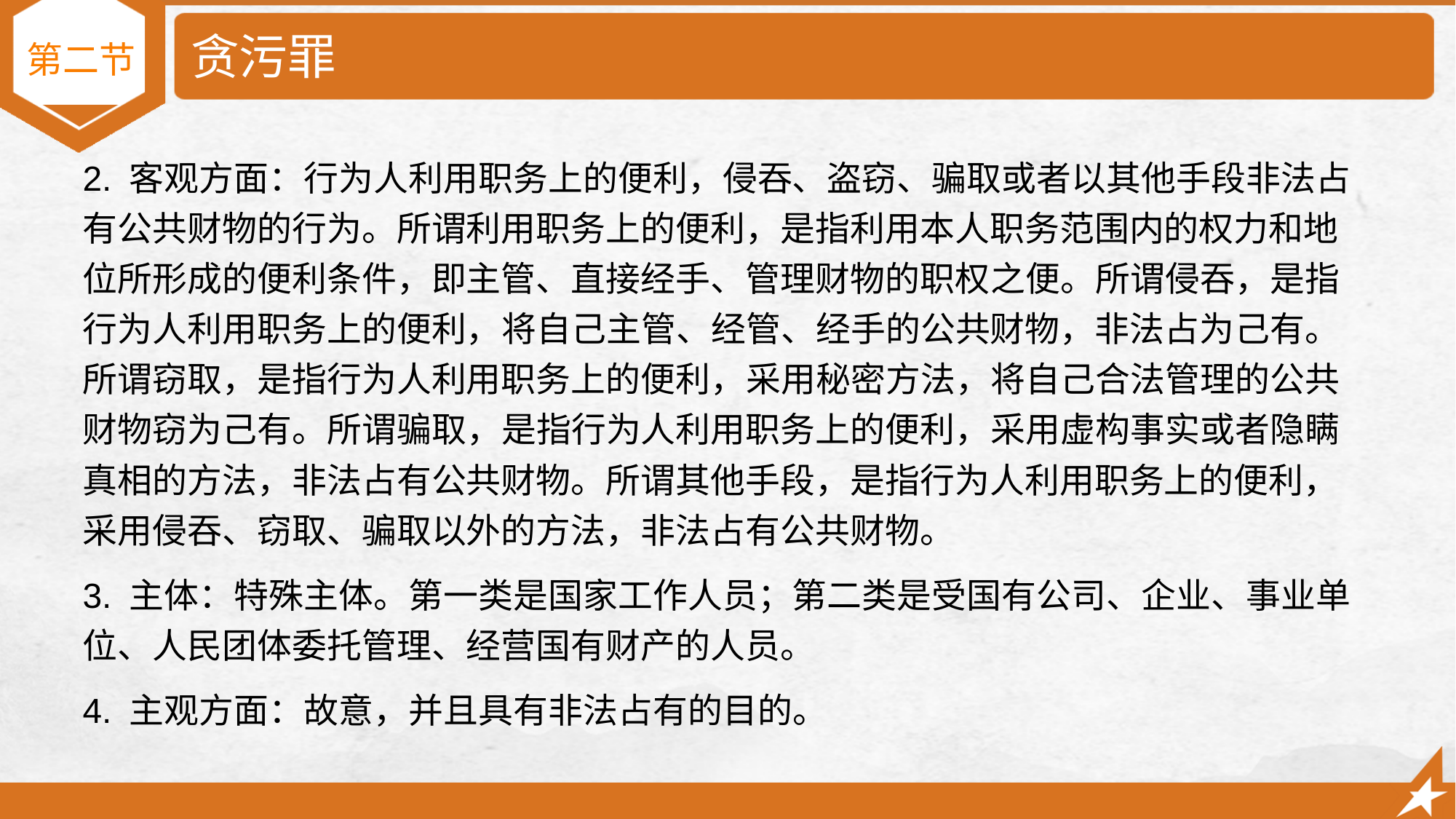

# 贪污罪
第二节
2. 客观方面：行为人利用职务上的便利，侵吞、盗窃、骗取或者以其他手段非法占有公共财物的行为。所谓利用职务上的便利，是指利用本人职务范围内的权力和地位所形成的便利条件，即主管、直接经手、管理财物的职权之便。所谓侵吞，是指行为人利用职务上的便利，将自己主管、经管、经手的公共财物，非法占为己有。所谓窃取，是指行为人利用职务上的便利，采用秘密方法，将自己合法管理的公共财物窃为己有。所谓骗取，是指行为人利用职务上的便利，采用虚构事实或者隐瞒真相的方法，非法占有公共财物。所谓其他手段，是指行为人利用职务上的便利，采用侵吞、窃取、骗取以外的方法，非法占有公共财物。
3. 主体：特殊主体。第一类是国家工作人员；第二类是受国有公司、企业、事业单位、人民团体委托管理、经营国有财产的人员。
4. 主观方面：故意，并且具有非法占有的目的。